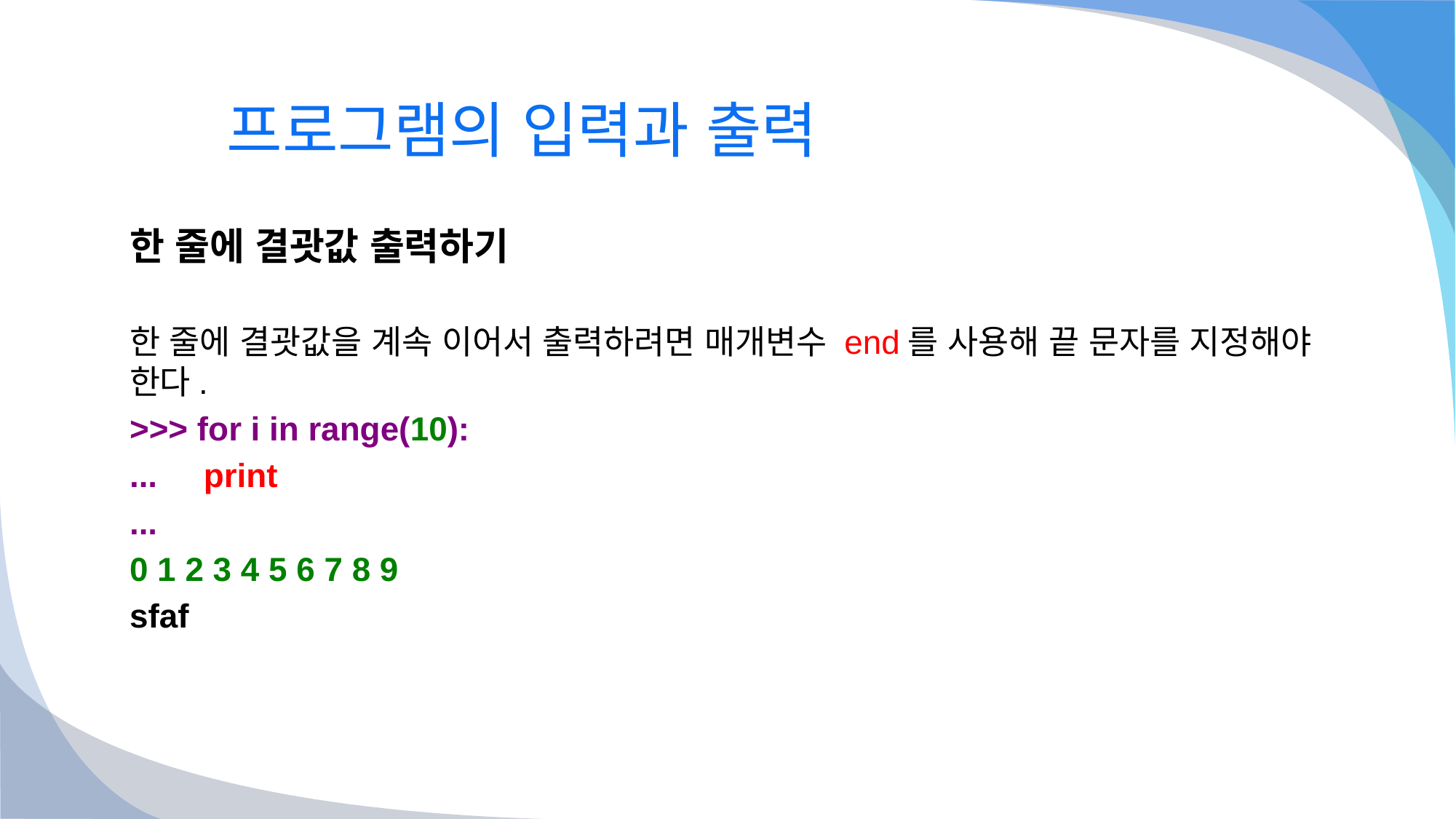

# 프로그램의 입력과 출력
한 줄에 결괏값 출력하기

한 줄에 결괏값을 계속 이어서 출력하려면 매개변수 end를 사용해 끝 문자를 지정해야 한다.
>>> for i in range(10):
...     print
...
0 1 2 3 4 5 6 7 8 9
sfaf